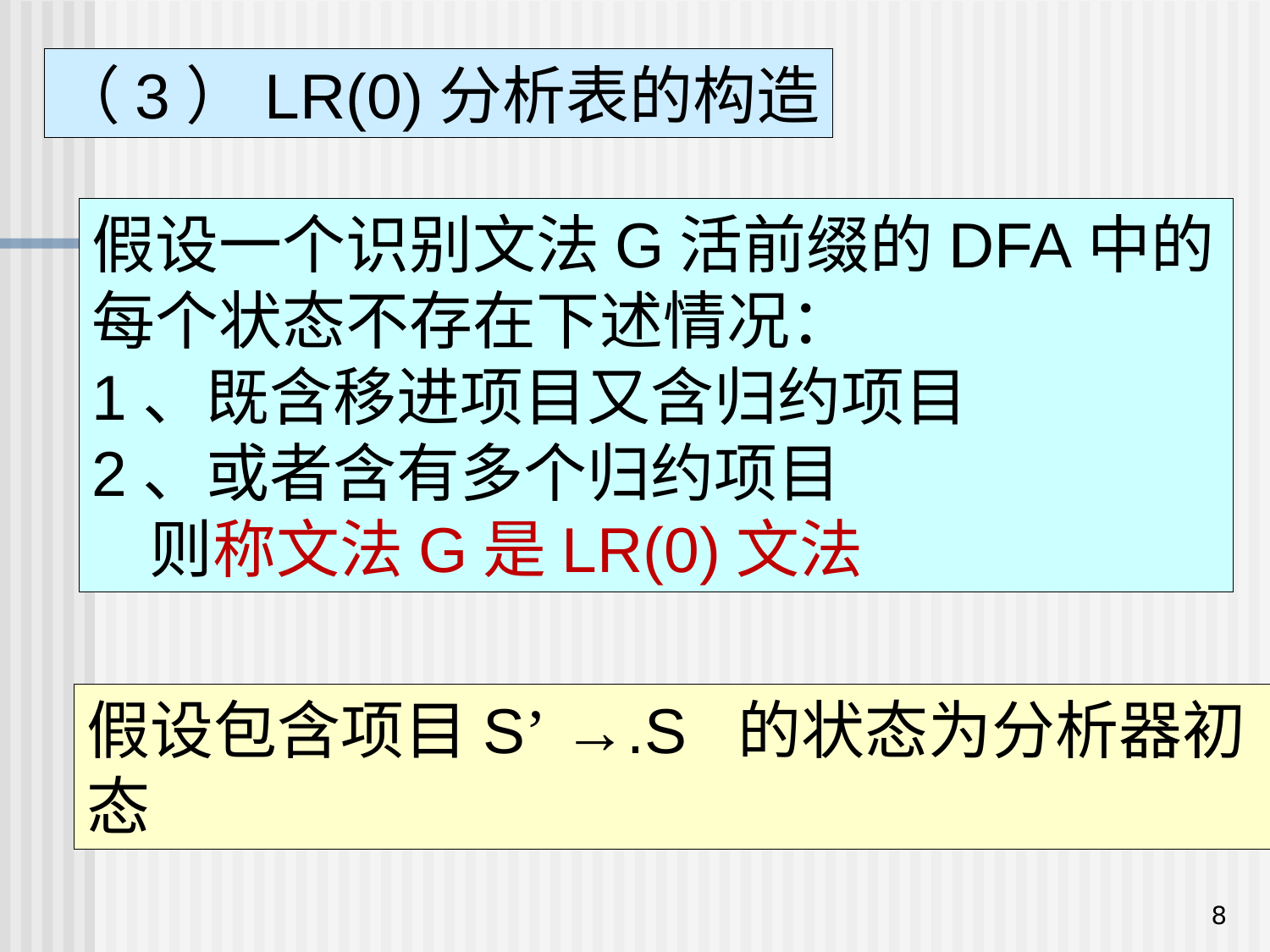

（3）LR(0)分析表的构造
假设一个识别文法G活前缀的DFA中的每个状态不存在下述情况：
1、既含移进项目又含归约项目
2、或者含有多个归约项目
   则称文法G是LR(0)文法
假设包含项目S’ →.S  的状态为分析器初态
8